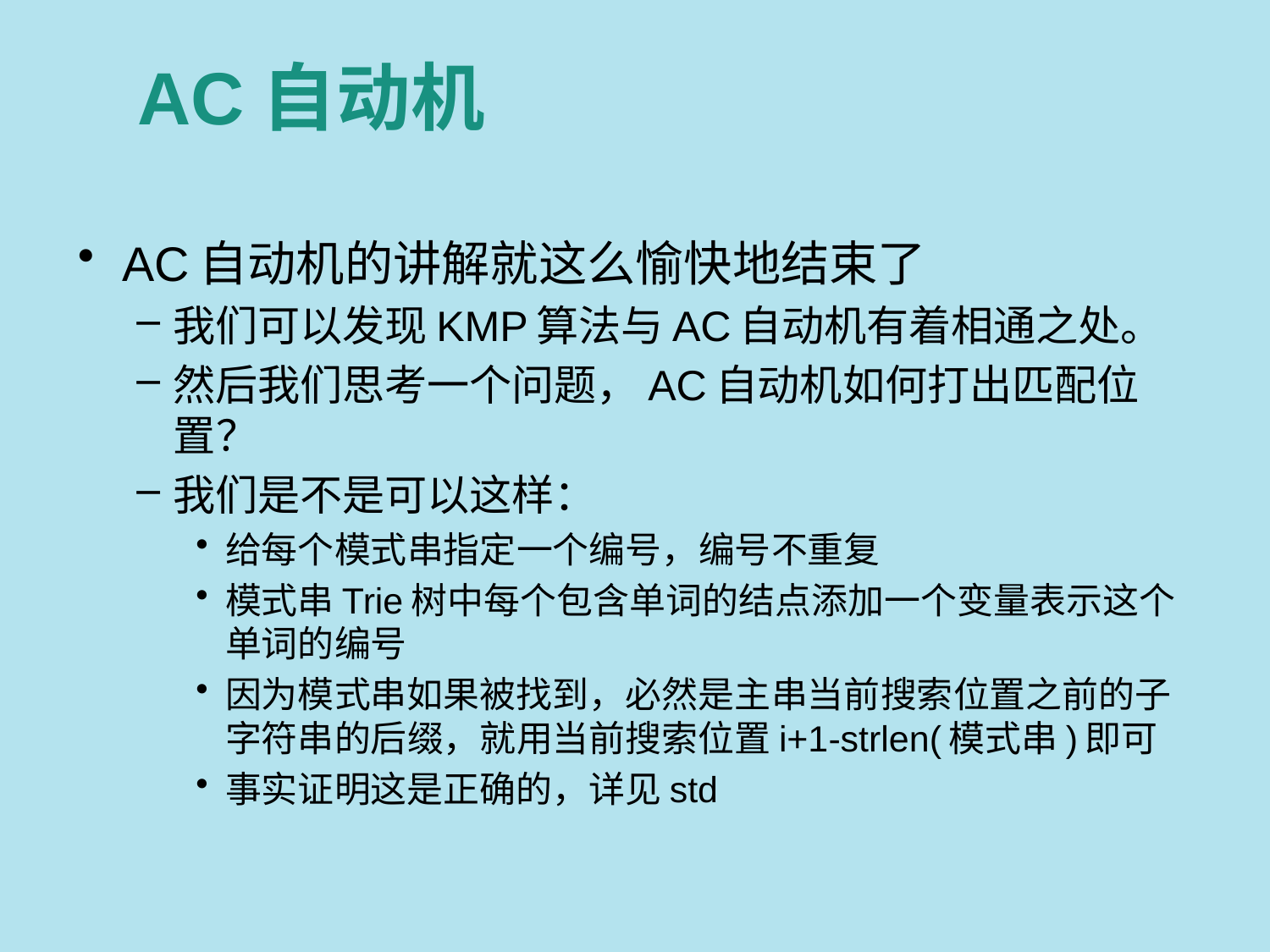

# AC自动机
AC自动机的讲解就这么愉快地结束了
我们可以发现KMP算法与AC自动机有着相通之处。
然后我们思考一个问题，AC自动机如何打出匹配位置？
我们是不是可以这样：
给每个模式串指定一个编号，编号不重复
模式串Trie树中每个包含单词的结点添加一个变量表示这个单词的编号
因为模式串如果被找到，必然是主串当前搜索位置之前的子字符串的后缀，就用当前搜索位置i+1-strlen(模式串)即可
事实证明这是正确的，详见std